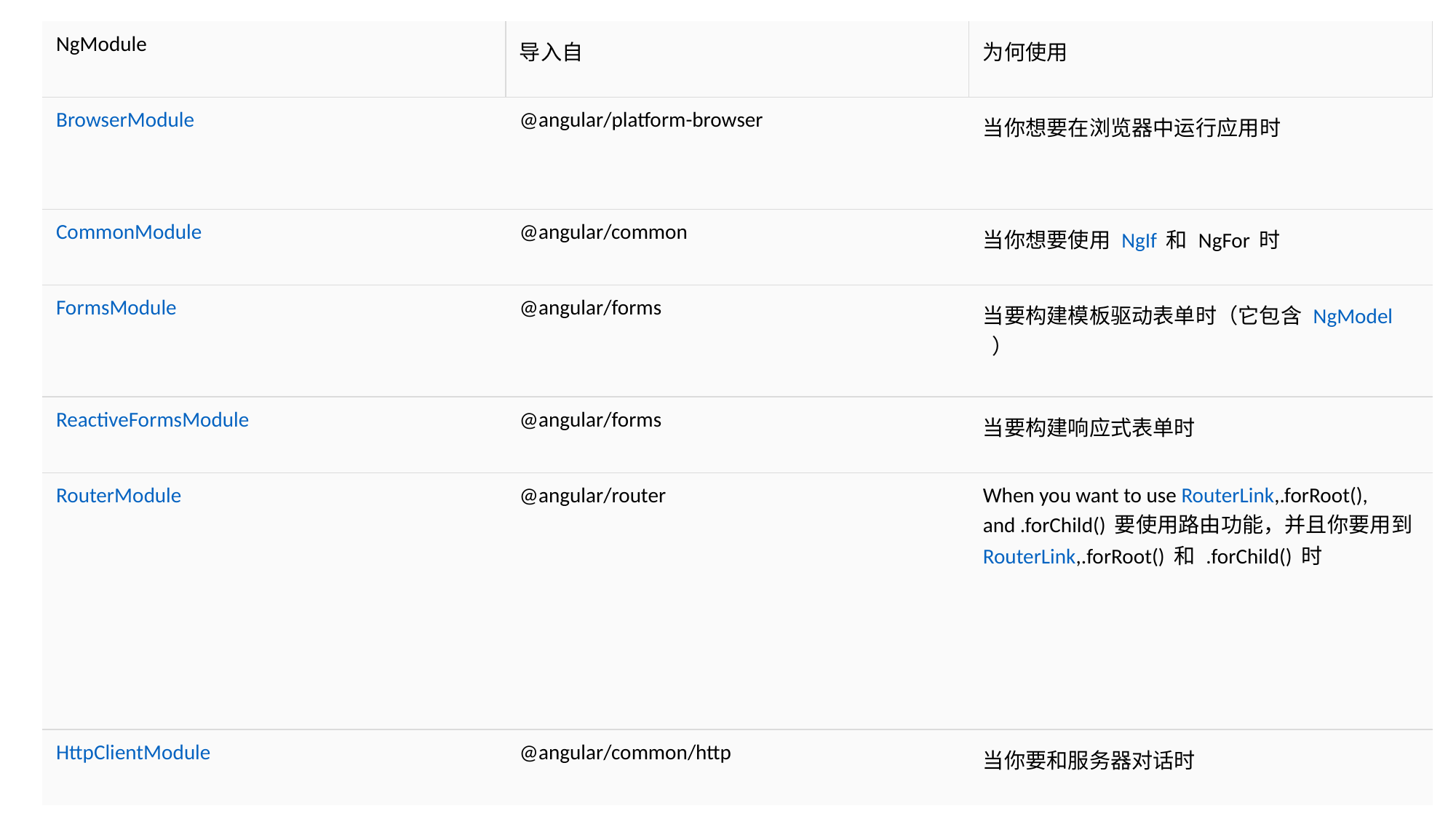

| NgModule | 导入自 | 为何使用 |
| --- | --- | --- |
| BrowserModule | @angular/platform-browser | 当你想要在浏览器中运行应用时 |
| CommonModule | @angular/common | 当你想要使用 NgIf 和 NgFor 时 |
| FormsModule | @angular/forms | 当要构建模板驱动表单时（它包含 NgModel ） |
| ReactiveFormsModule | @angular/forms | 当要构建响应式表单时 |
| RouterModule | @angular/router | When you want to use RouterLink,.forRoot(), and .forChild() 要使用路由功能，并且你要用到 RouterLink,.forRoot() 和 .forChild() 时 |
| HttpClientModule | @angular/common/http | 当你要和服务器对话时 |